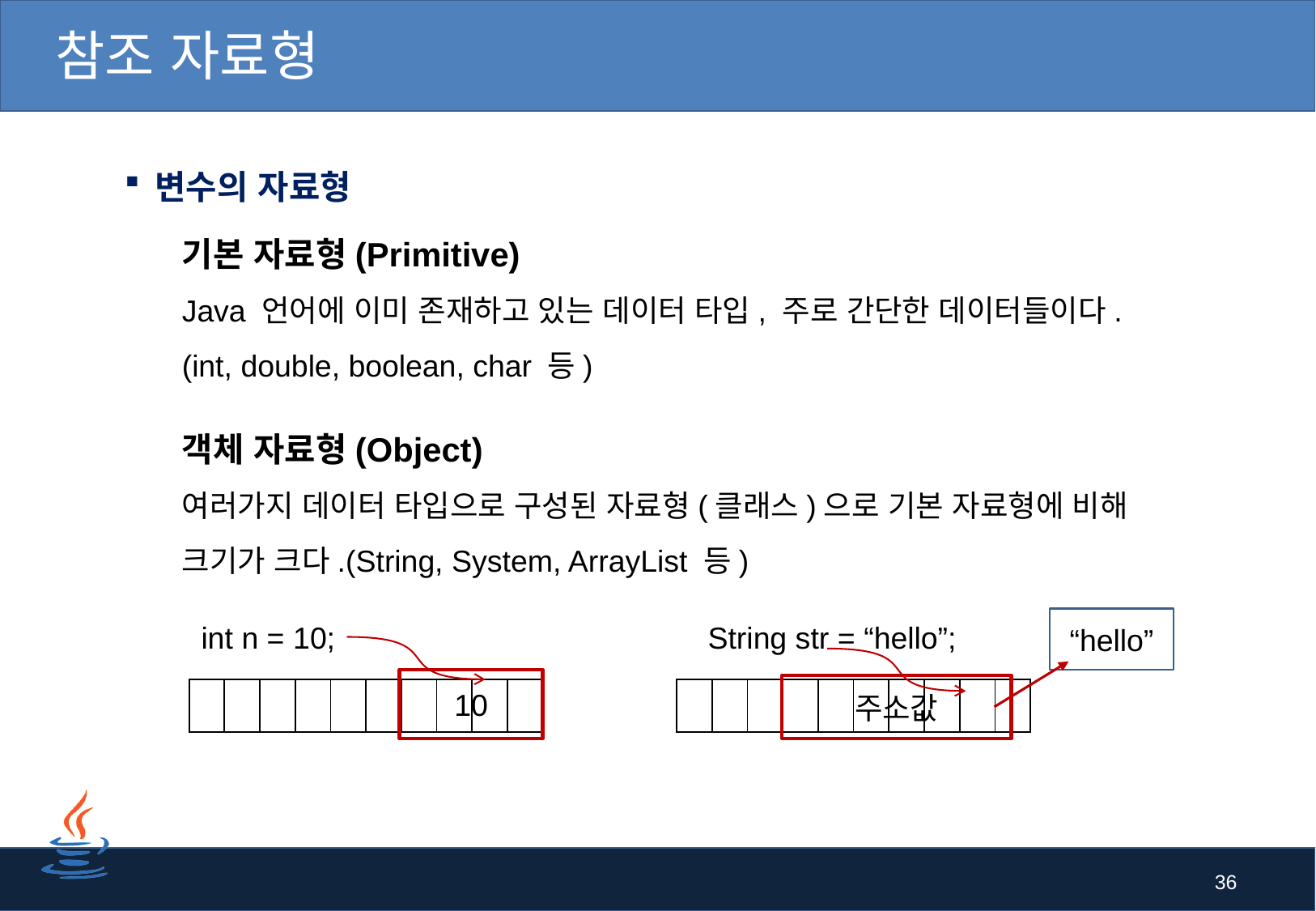

# 참조 자료형
변수의 자료형
기본 자료형(Primitive)
Java 언어에 이미 존재하고 있는 데이터 타입, 주로 간단한 데이터들이다.
(int, double, boolean, char 등)
객체 자료형(Object)
여러가지 데이터 타입으로 구성된 자료형(클래스)으로 기본 자료형에 비해 크기가 크다.(String, System, ArrayList 등)
“hello”
int n = 10;
String str = “hello”;
10
주소값
|  |  |  |  |  |  |  |  |  |  |
| --- | --- | --- | --- | --- | --- | --- | --- | --- | --- |
|  |  |  |  |  |  |  |  |  |  |
| --- | --- | --- | --- | --- | --- | --- | --- | --- | --- |
36